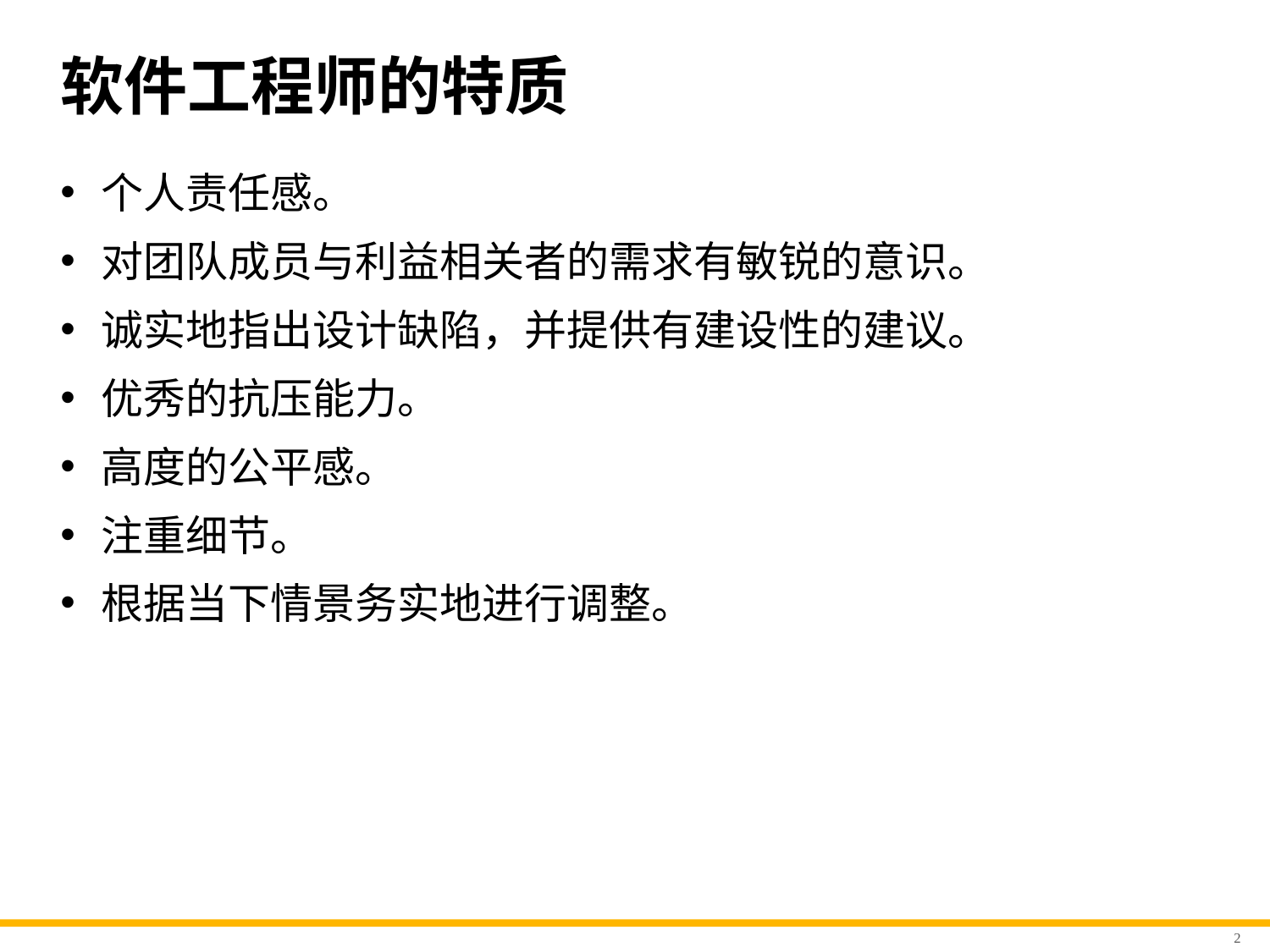

# 软件工程师的特质
个人责任感。
对团队成员与利益相关者的需求有敏锐的意识。
诚实地指出设计缺陷，并提供有建设性的建议。
优秀的抗压能力。
高度的公平感。
注重细节。
根据当下情景务实地进行调整。
2